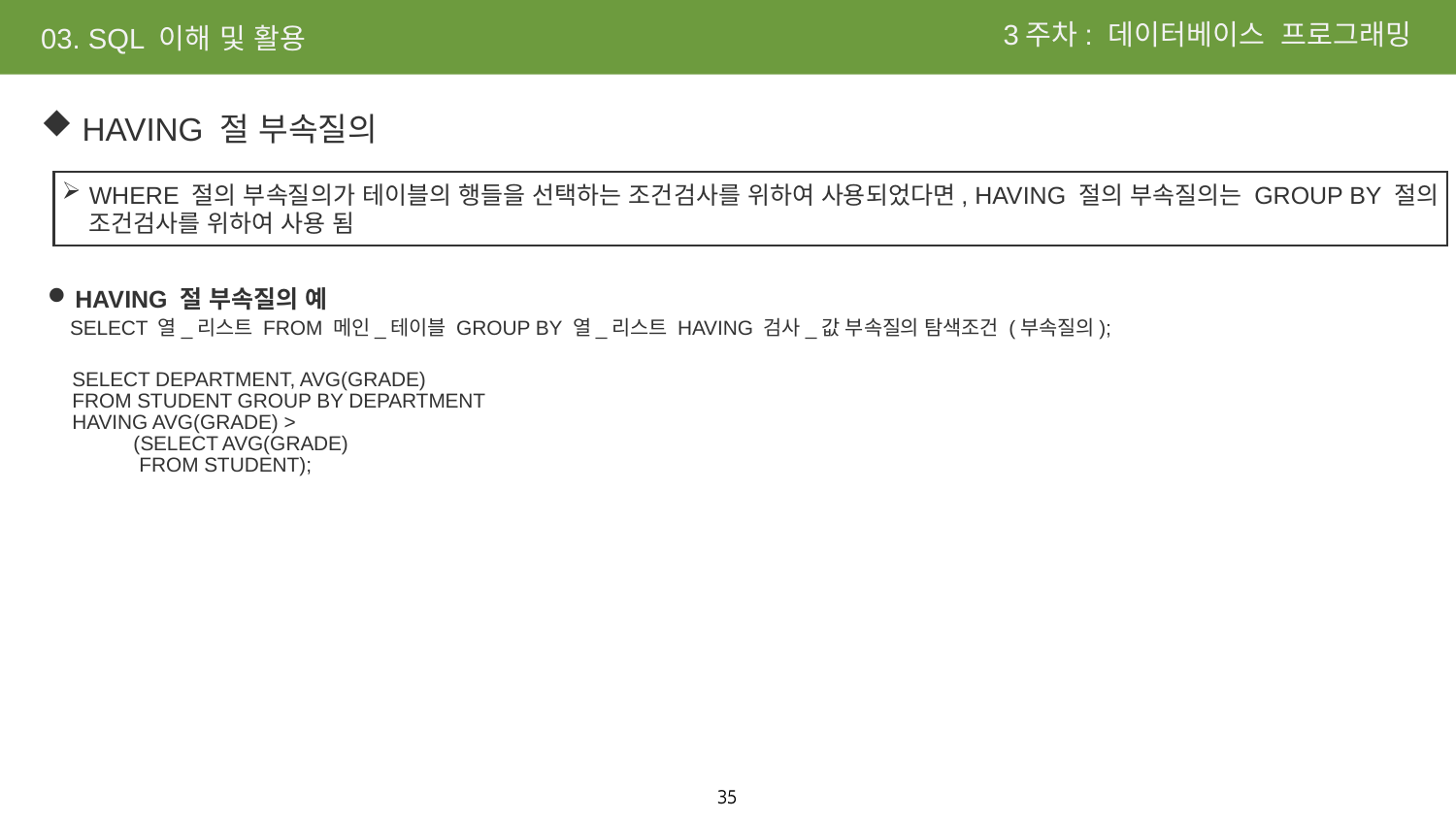

3주차: 데이터베이스  프로그래밍
03. SQL 이해 및 활용
 HAVING 절 부속질의
WHERE 절의 부속질의가 테이블의 행들을 선택하는 조건검사를 위하여 사용되었다면, HAVING 절의 부속질의는 GROUP BY 절의 조건검사를 위하여 사용 됨
HAVING 절 부속질의 예
    SELECT 열_리스트 FROM 메인_테이블 GROUP BY 열_리스트 HAVING 검사_값 부속질의 탐색조건 (부속질의);
SELECT DEPARTMENT, AVG(GRADE)
FROM STUDENT GROUP BY DEPARTMENT
HAVING AVG(GRADE) >
           (SELECT AVG(GRADE)
            FROM STUDENT);
35